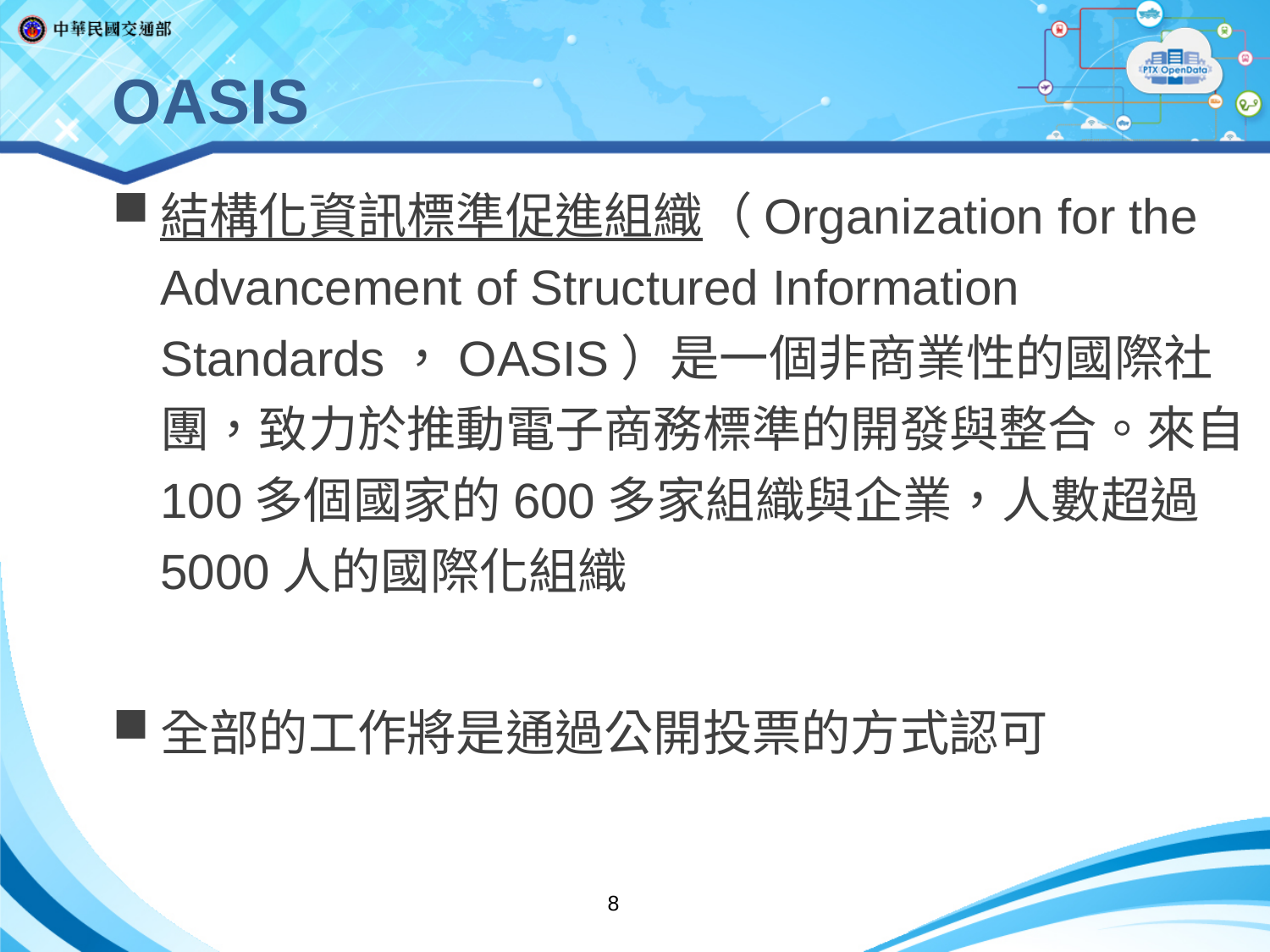

OASIS
結構化資訊標準促進組織（Organization for the Advancement of Structured Information Standards，OASIS）是一個非商業性的國際社團，致力於推動電子商務標準的開發與整合。來自100多個國家的600多家組織與企業，人數超過5000人的國際化組織

全部的工作將是通過公開投票的方式認可

8